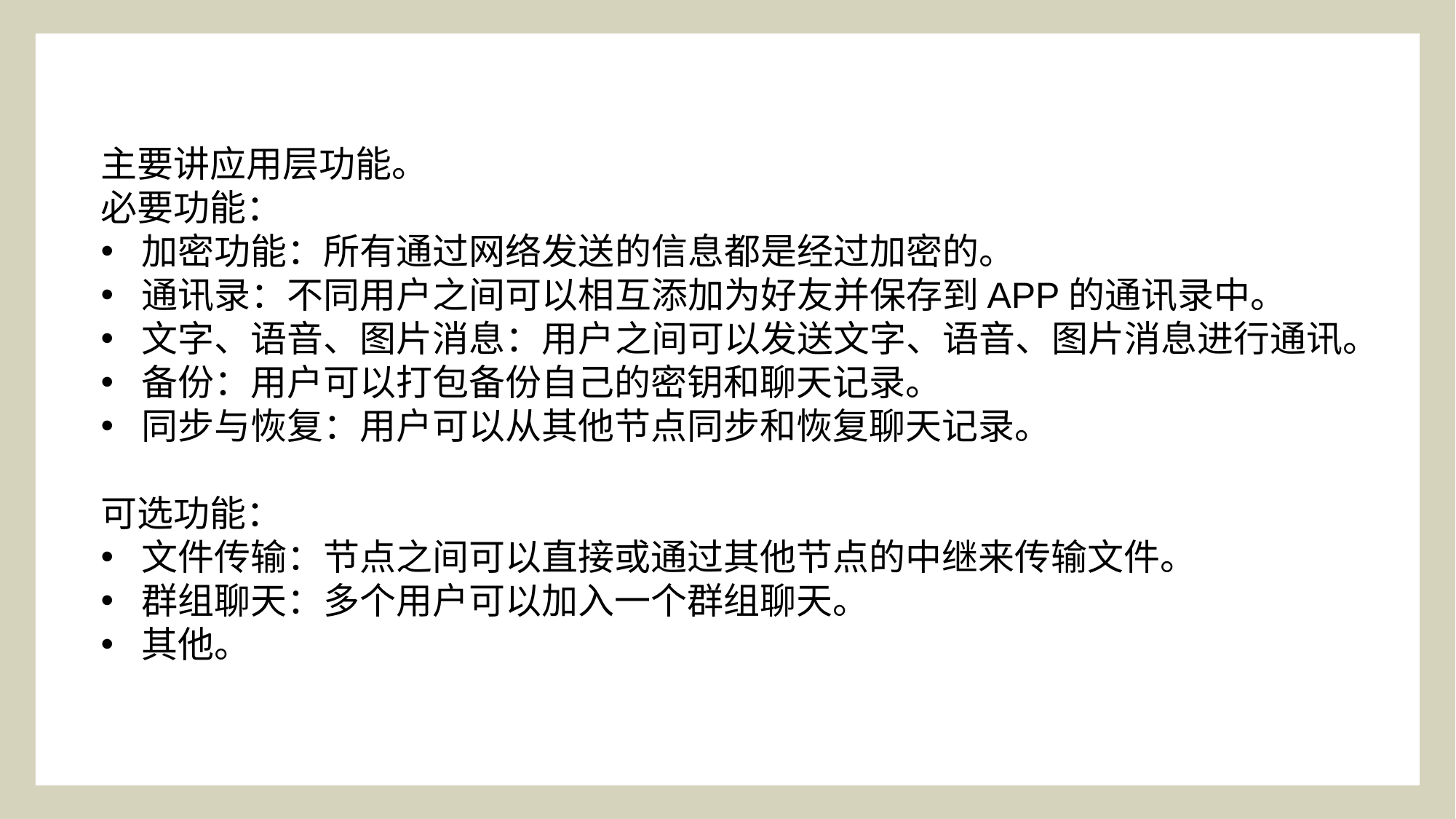

主要讲应用层功能。
必要功能：
加密功能：所有通过网络发送的信息都是经过加密的。
通讯录：不同用户之间可以相互添加为好友并保存到APP的通讯录中。
文字、语音、图片消息：用户之间可以发送文字、语音、图片消息进行通讯。
备份：用户可以打包备份自己的密钥和聊天记录。
同步与恢复：用户可以从其他节点同步和恢复聊天记录。

可选功能：
文件传输：节点之间可以直接或通过其他节点的中继来传输文件。
群组聊天：多个用户可以加入一个群组聊天。
其他。